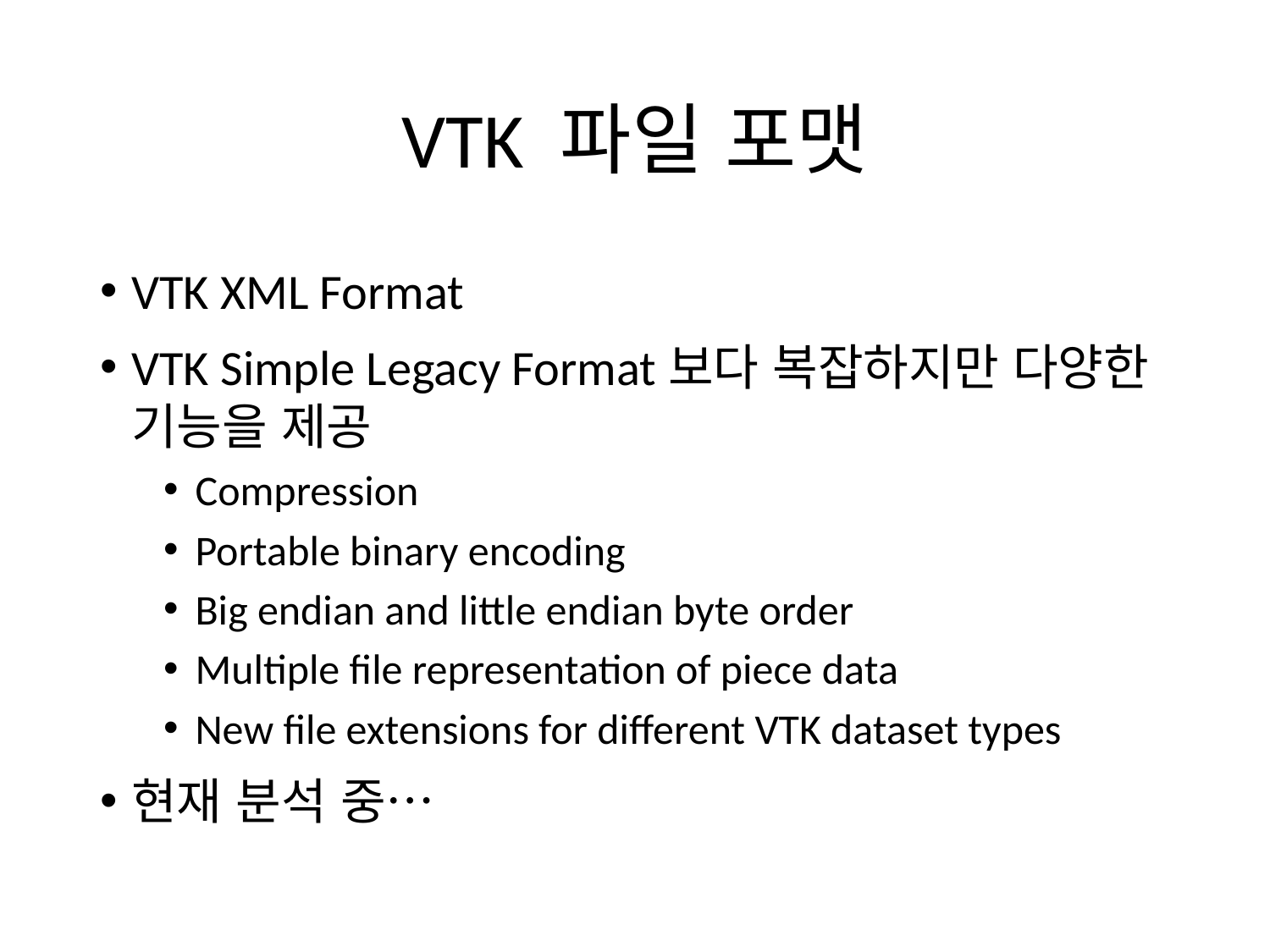

# VTK 파일 포맷
VTK XML Format
VTK Simple Legacy Format보다 복잡하지만 다양한 기능을 제공
Compression
Portable binary encoding
Big endian and little endian byte order
Multiple file representation of piece data
New file extensions for different VTK dataset types
현재 분석 중…